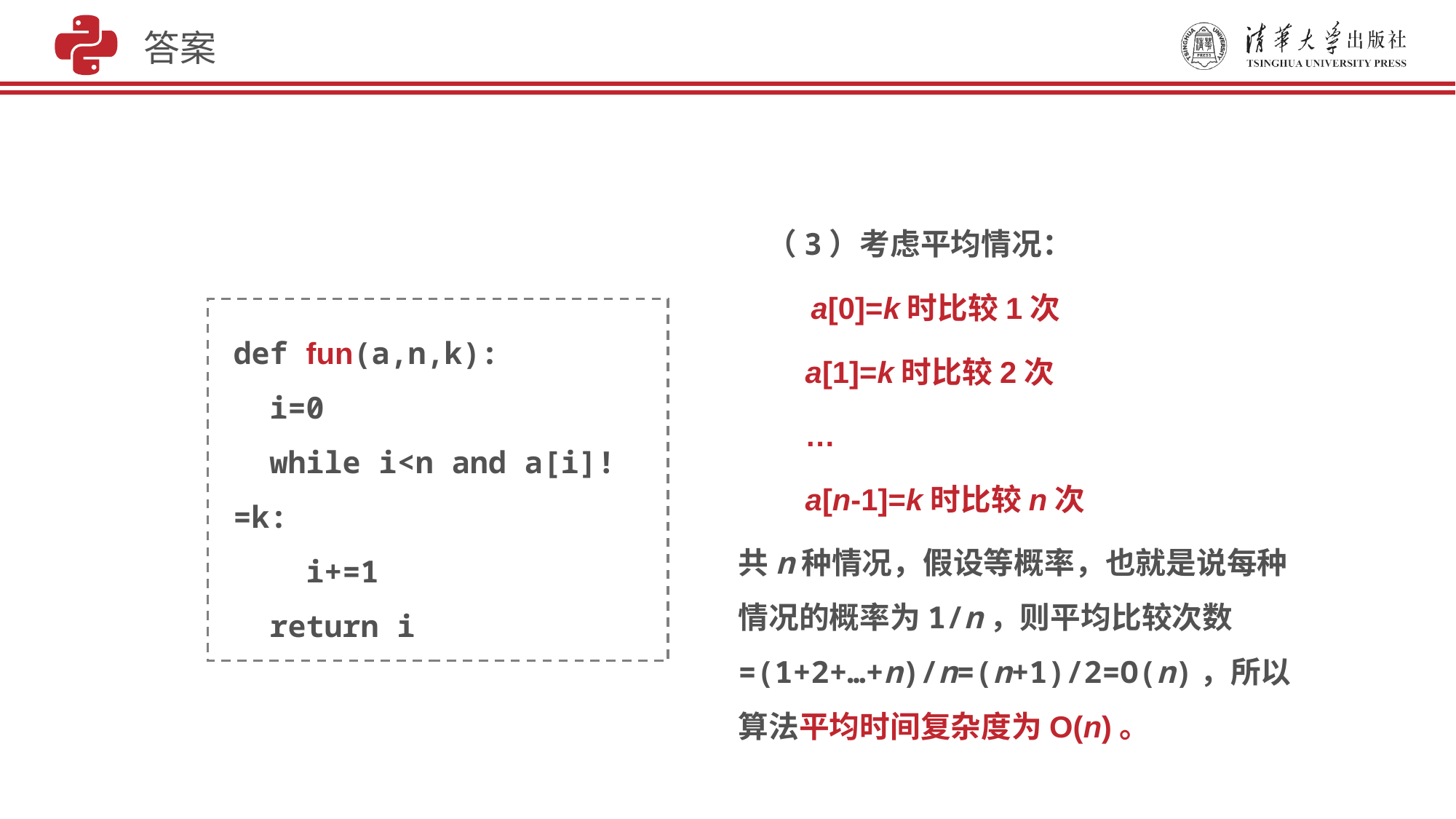

答案
   （3）考虑平均情况：
    a[0]=k时比较1次
        a[1]=k时比较2次
        …
        a[n-1]=k时比较n次
共n种情况，假设等概率，也就是说每种情况的概率为1/n，则平均比较次数=(1+2+…+n)/n=(n+1)/2=O(n)，所以算法平均时间复杂度为O(n)。
def fun(a,n,k):
  i=0
  while i<n and a[i]!=k:
    i+=1
  return i